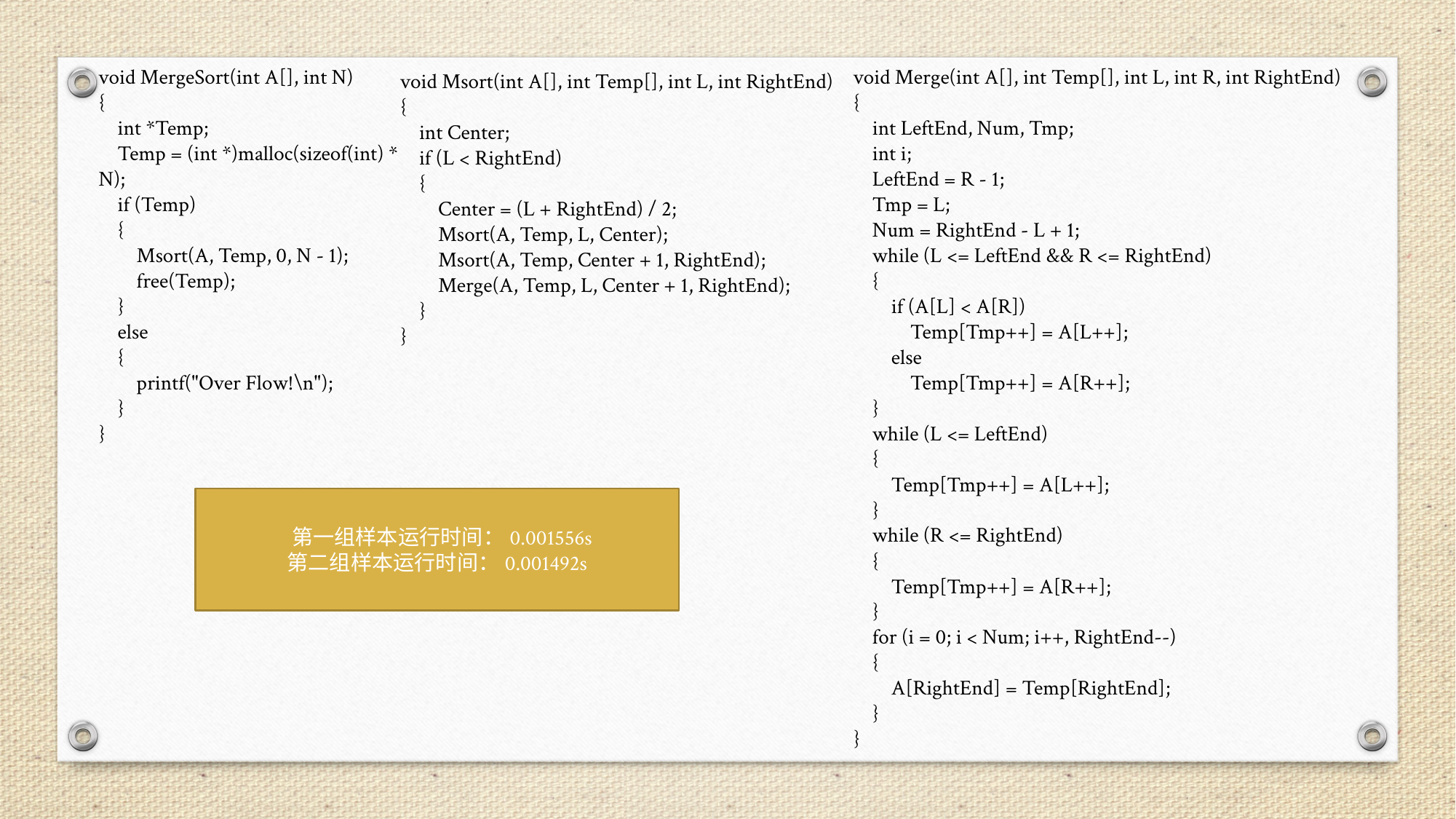

void MergeSort(int A[], int N)
{
    int *Temp;
    Temp = (int *)malloc(sizeof(int) * N);
    if (Temp)
    {
        Msort(A, Temp, 0, N - 1);
        free(Temp);
    }
    else
    {
        printf("Over Flow!\n");
    }
}
void Merge(int A[], int Temp[], int L, int R, int RightEnd)
{
    int LeftEnd, Num, Tmp;
    int i;
    LeftEnd = R - 1;
    Tmp = L;
    Num = RightEnd - L + 1;
    while (L <= LeftEnd && R <= RightEnd)
    {
        if (A[L] < A[R])
            Temp[Tmp++] = A[L++];
        else
            Temp[Tmp++] = A[R++];
    }
    while (L <= LeftEnd)
    {
        Temp[Tmp++] = A[L++];
    }
    while (R <= RightEnd)
    {
        Temp[Tmp++] = A[R++];
    }
    for (i = 0; i < Num; i++, RightEnd--)
    {
        A[RightEnd] = Temp[RightEnd];
    }
}
void Msort(int A[], int Temp[], int L, int RightEnd)
{
    int Center;
    if (L < RightEnd)
    {
        Center = (L + RightEnd) / 2;
        Msort(A, Temp, L, Center);
        Msort(A, Temp, Center + 1, RightEnd);
        Merge(A, Temp, L, Center + 1, RightEnd);
    }
}
 第一组样本运行时间：0.001556s
第二组样本运行时间：0.001492s